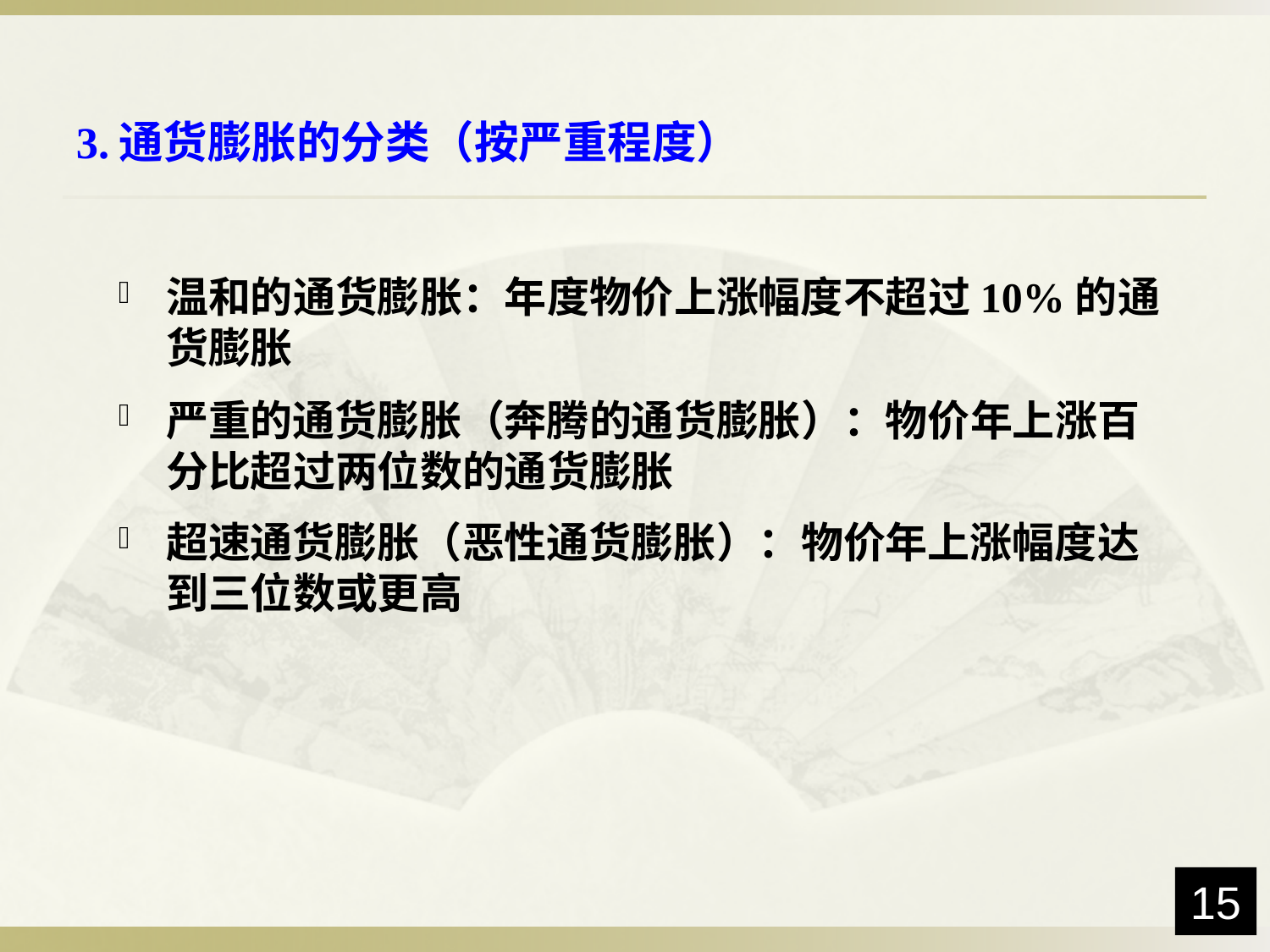

# 3.通货膨胀的分类（按严重程度）
温和的通货膨胀：年度物价上涨幅度不超过10%的通货膨胀
严重的通货膨胀（奔腾的通货膨胀）：物价年上涨百分比超过两位数的通货膨胀
超速通货膨胀（恶性通货膨胀）：物价年上涨幅度达到三位数或更高
15